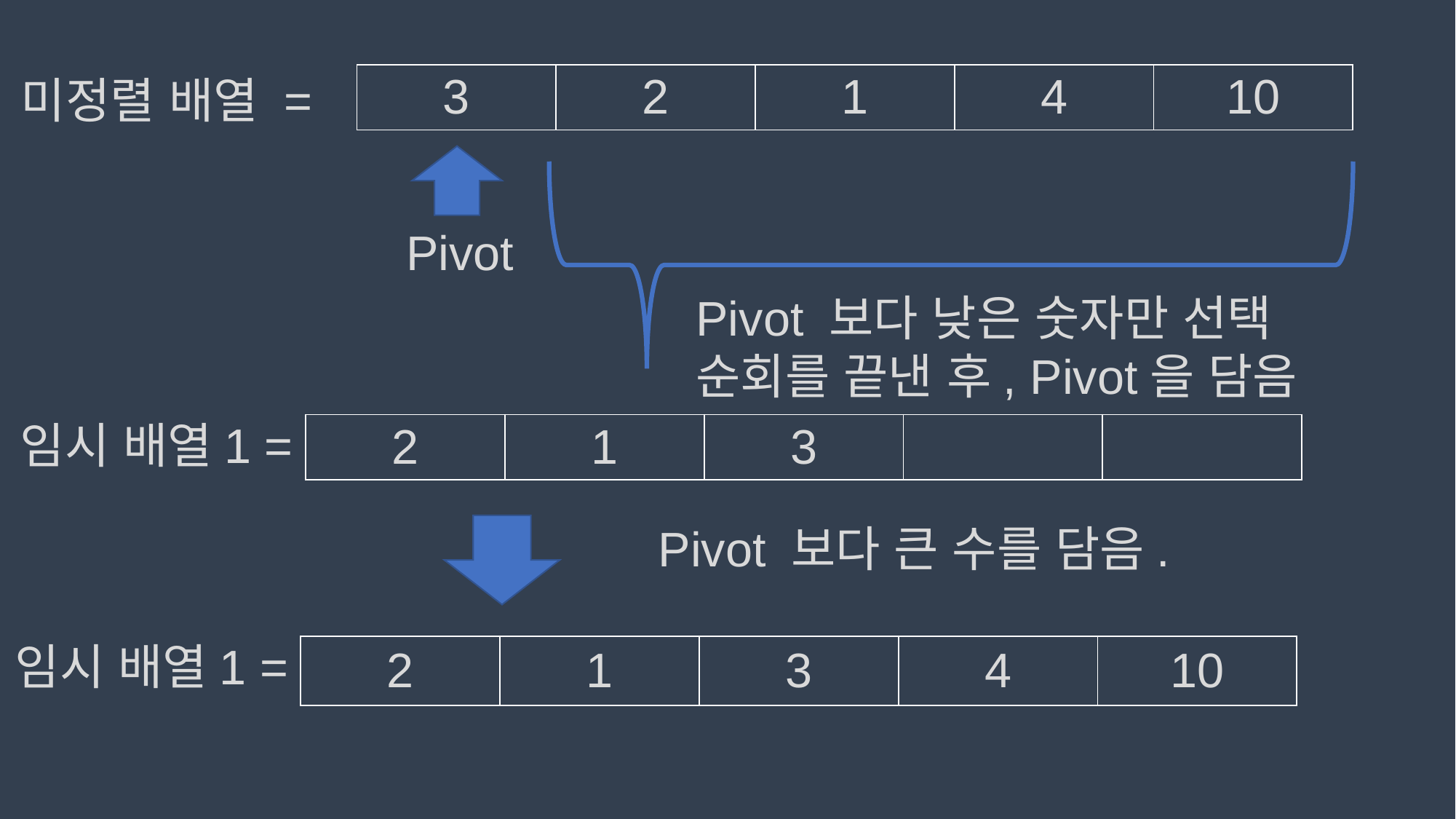

미정렬 배열 =
| 3 | 2 | 1 | 4 | 10 |
| --- | --- | --- | --- | --- |

Pivot
Pivot 보다 낮은 숫자만 선택
순회를 끝낸 후, Pivot을 담음
임시 배열1 =
| 2 | 1 | 3 |  |  |
| --- | --- | --- | --- | --- |
Pivot 보다 큰 수를 담음.

임시 배열1 =
| 2 | 1 | 3 | 4 | 10 |
| --- | --- | --- | --- | --- |